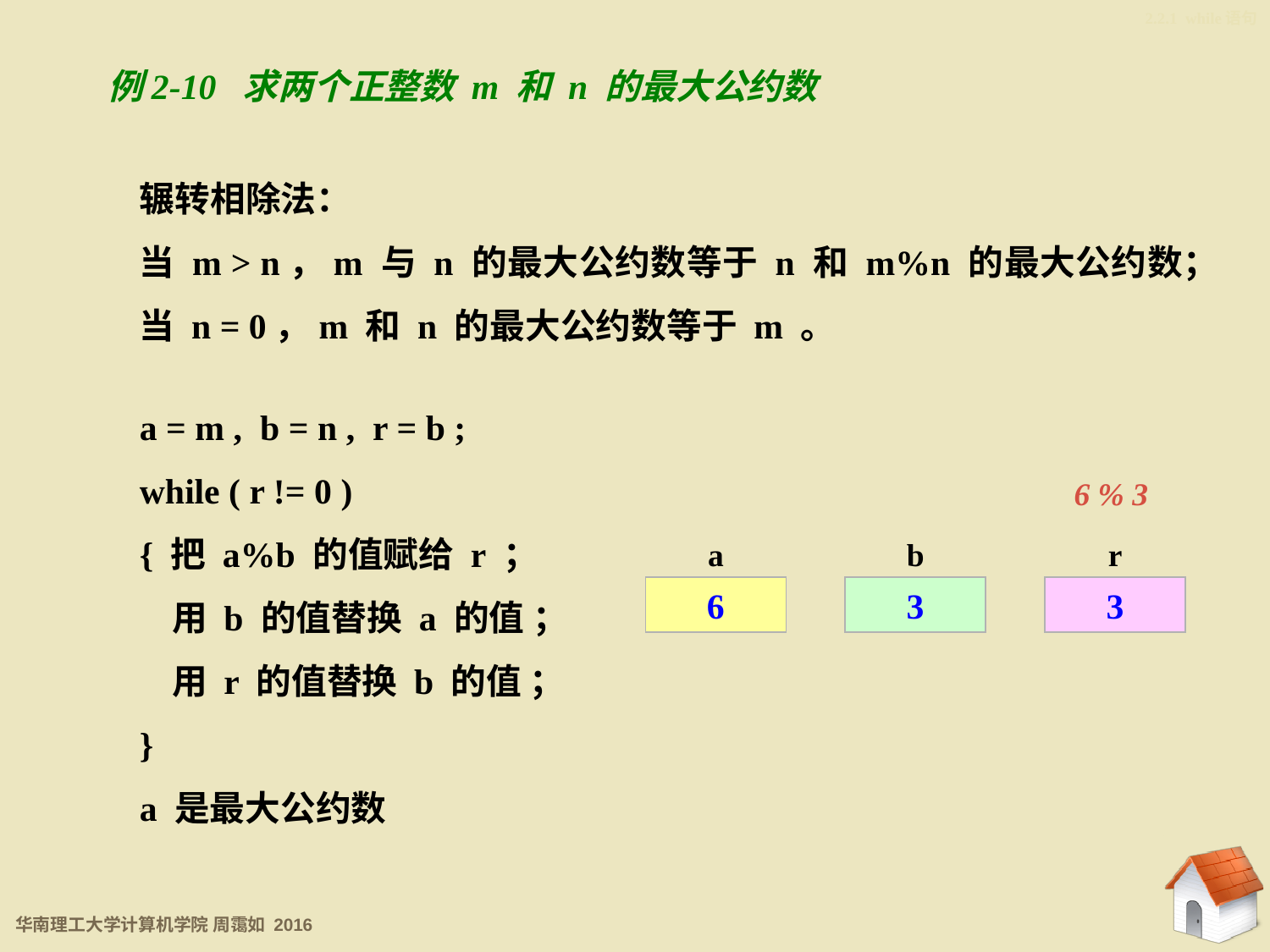

2.2.1  while语句
例2-10  求两个正整数 m 和 n 的最大公约数
辗转相除法：
当 m > n，m 与 n 的最大公约数等于 n 和 m%n 的最大公约数；
当 n = 0，m 和 n 的最大公约数等于 m 。
a = m ,  b = n ,  r = b ;
while ( r != 0 )
{ 把 a%b 的值赋给 r ；
   用 b 的值替换 a 的值 ；
   用 r 的值替换 b 的值 ；
}
a 是最大公约数
6 % 3
a
b
r
6
3
3